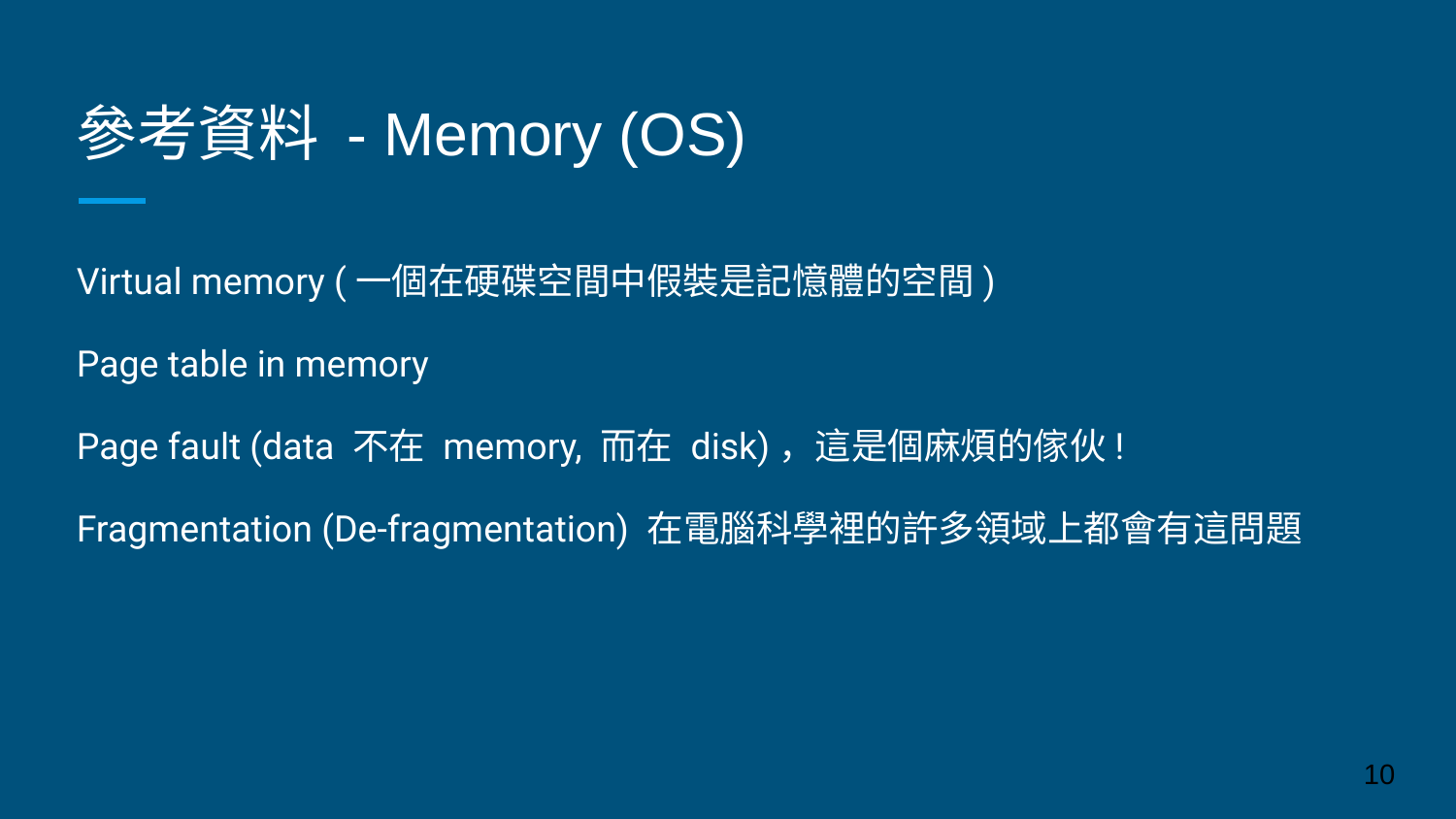

# 參考資料 - Memory (OS)
Virtual memory (一個在硬碟空間中假裝是記憶體的空間)
Page table in memory
Page fault (data 不在 memory, 而在 disk)，這是個麻煩的傢伙!
Fragmentation (De-fragmentation) 在電腦科學裡的許多領域上都會有這問題

10